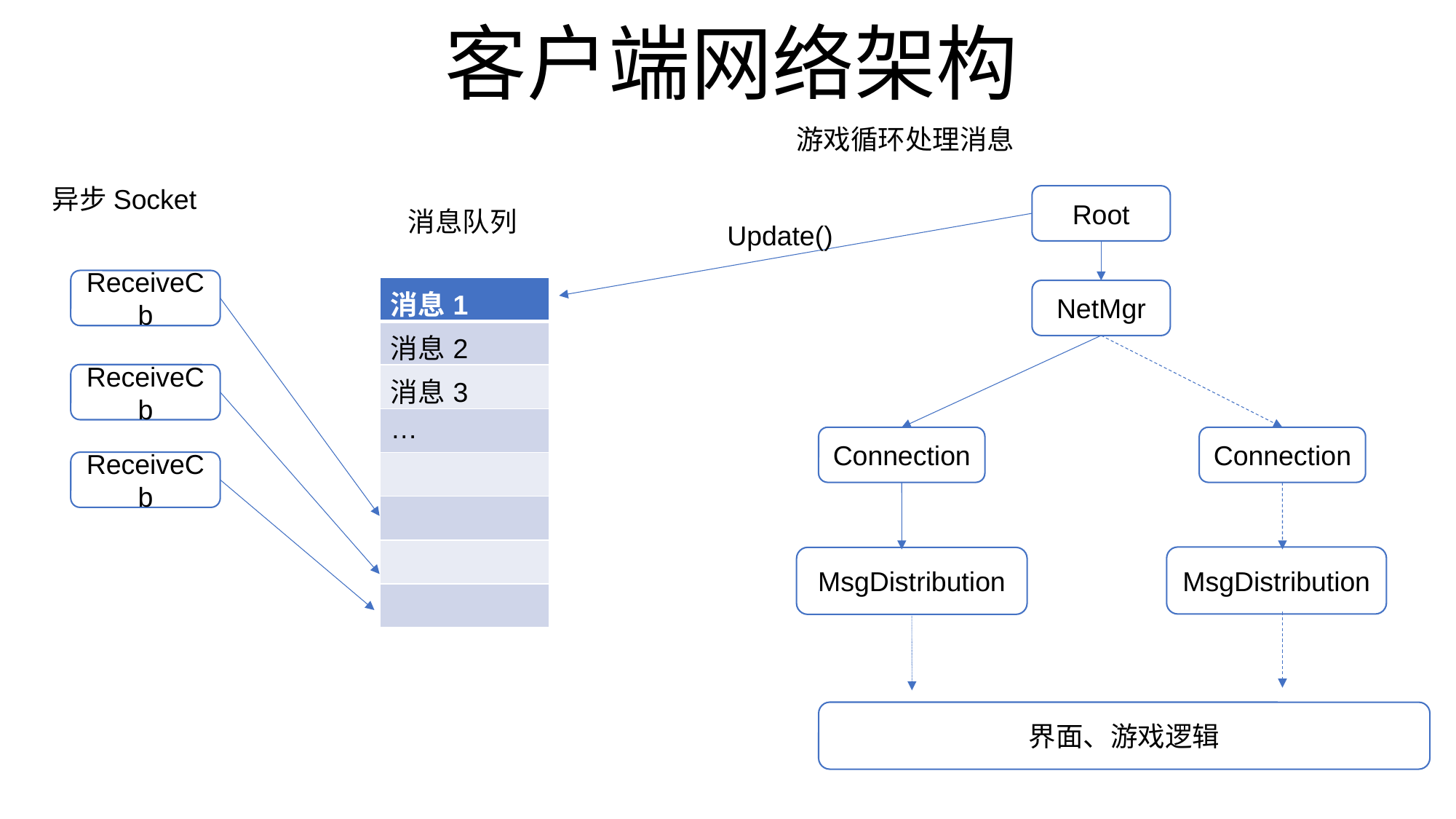

客户端网络架构
游戏循环处理消息
异步Socket
Root
消息队列
Update()
ReceiveCb
| 消息1 |
| --- |
| 消息2 |
| 消息3 |
| … |
|  |
|  |
|  |
|  |
NetMgr
ReceiveCb
Connection
Connection
ReceiveCb
MsgDistribution
MsgDistribution
界面、游戏逻辑